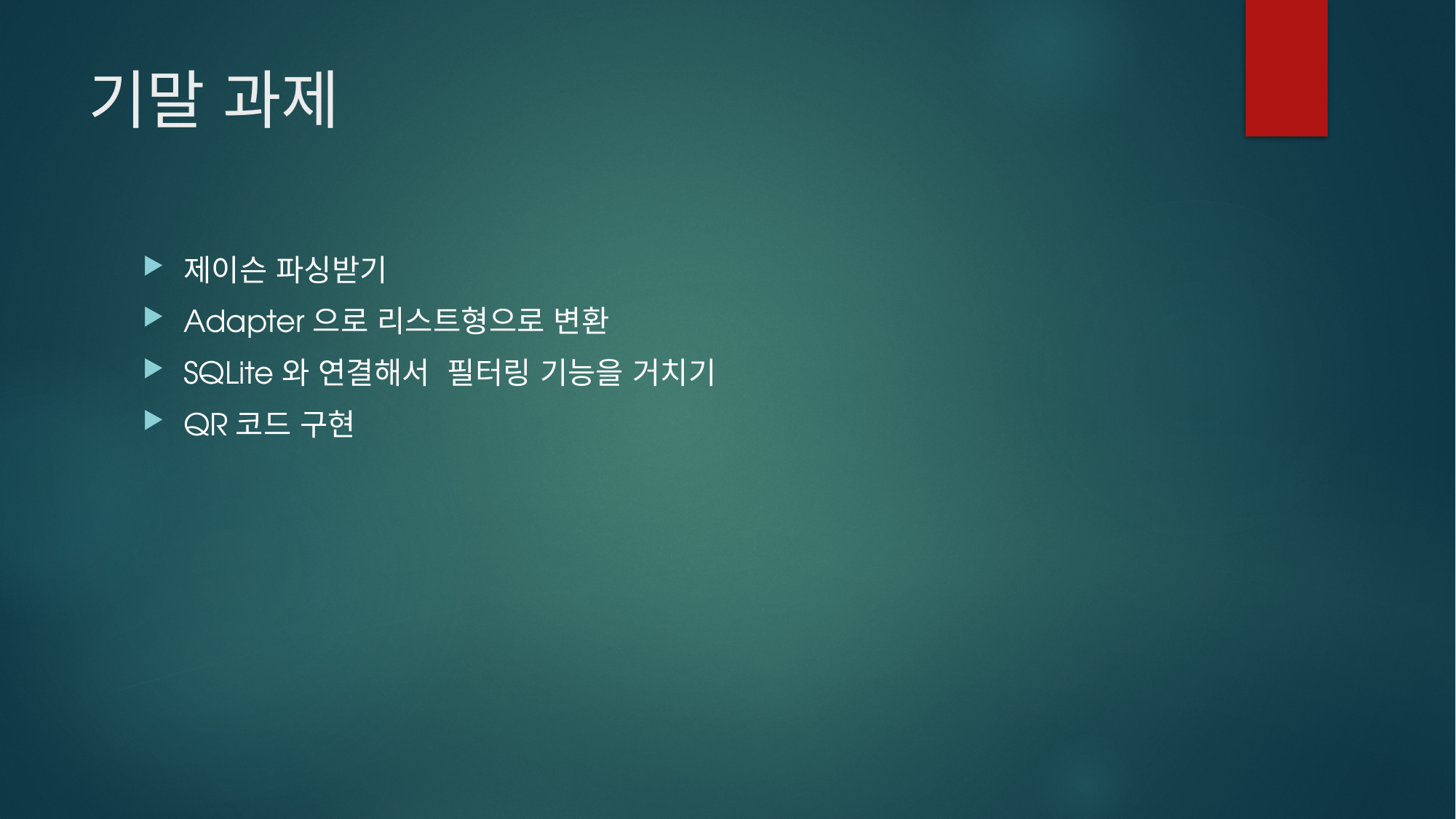

# 기말 과제
제이슨 파싱받기
Adapter으로 리스트형으로 변환
SQLite와 연결해서  필터링 기능을 거치기
QR코드 구현